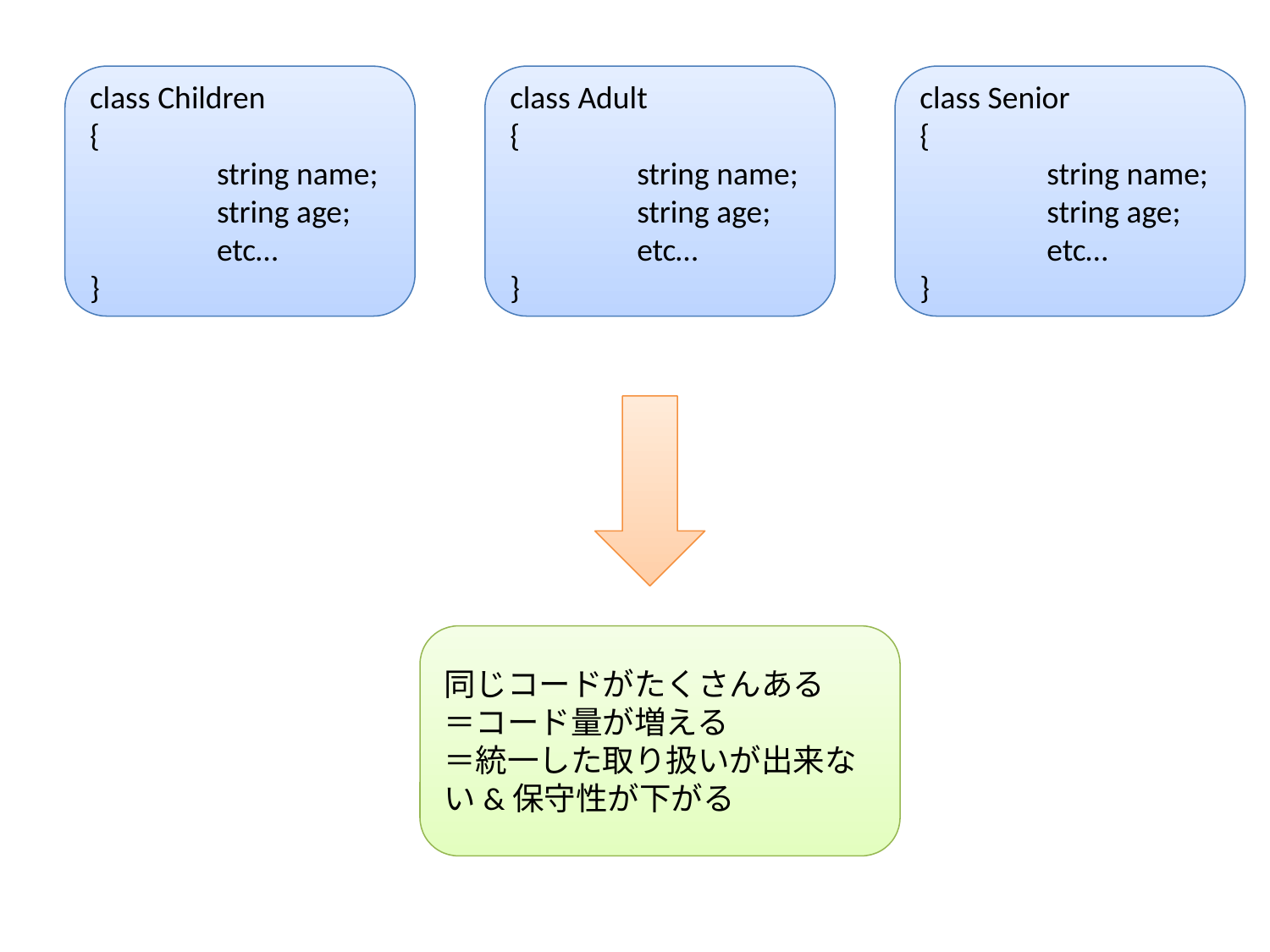

class Children
{
	string name;
	string age;
	etc…
}
class Adult
{
	string name;
	string age;
	etc…
}
class Senior
{
	string name;
	string age;
	etc…
}

同じコードがたくさんある
＝コード量が増える
＝統一した取り扱いが出来ない&保守性が下がる